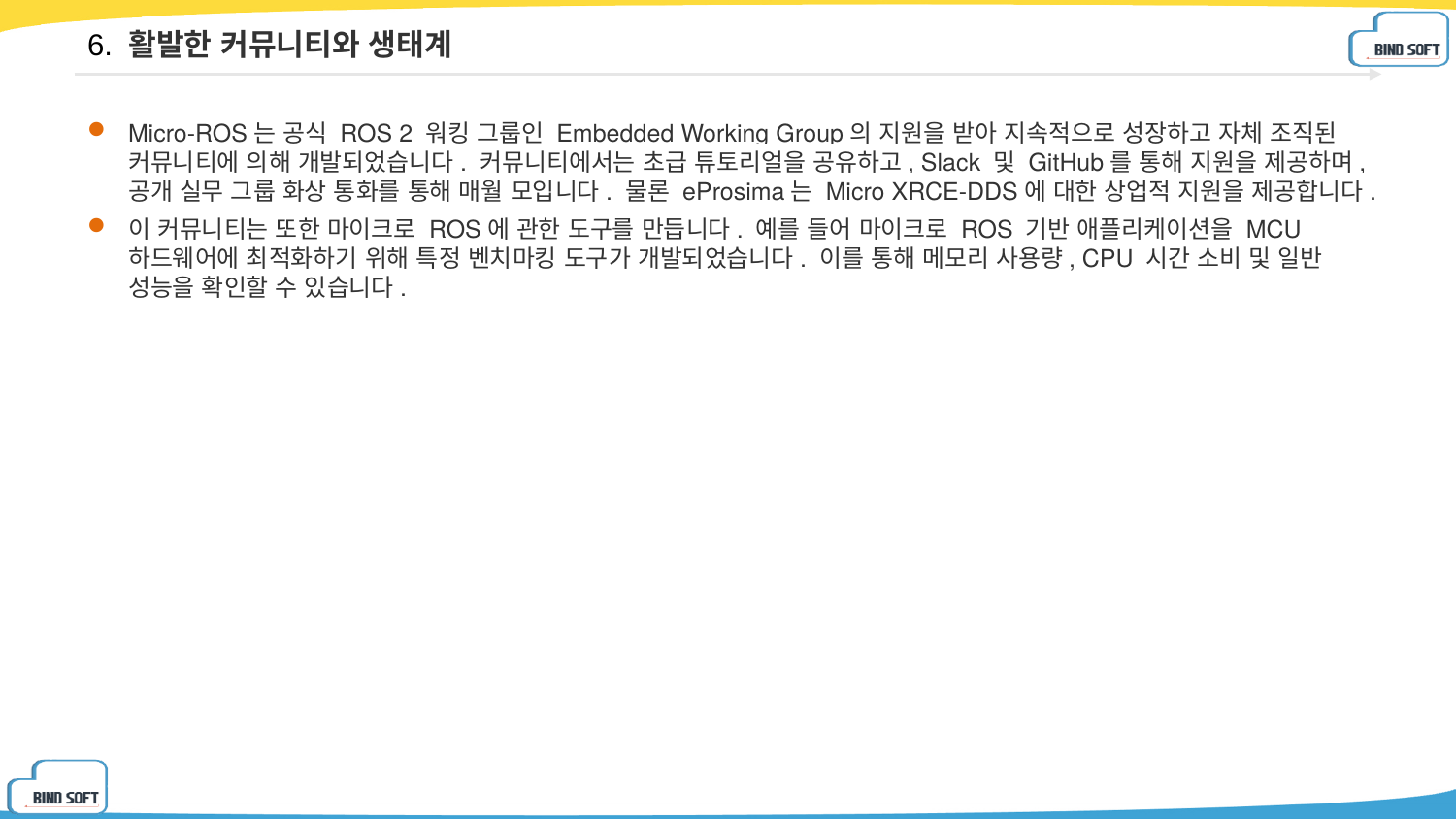

# 6. 활발한 커뮤니티와 생태계
Micro-ROS는 공식 ROS 2 워킹 그룹인 Embedded Working Group의 지원을 받아 지속적으로 성장하고 자체 조직된 커뮤니티에 의해 개발되었습니다. 커뮤니티에서는 초급 튜토리얼을 공유하고, Slack 및 GitHub를 통해 지원을 제공하며, 공개 실무 그룹 화상 통화를 통해 매월 모입니다. 물론 eProsima는 Micro XRCE-DDS에 대한 상업적 지원을 제공합니다.
이 커뮤니티는 또한 마이크로 ROS에 관한 도구를 만듭니다. 예를 들어 마이크로 ROS 기반 애플리케이션을 MCU 하드웨어에 최적화하기 위해 특정 벤치마킹 도구가 개발되었습니다. 이를 통해 메모리 사용량, CPU 시간 소비 및 일반 성능을 확인할 수 있습니다.